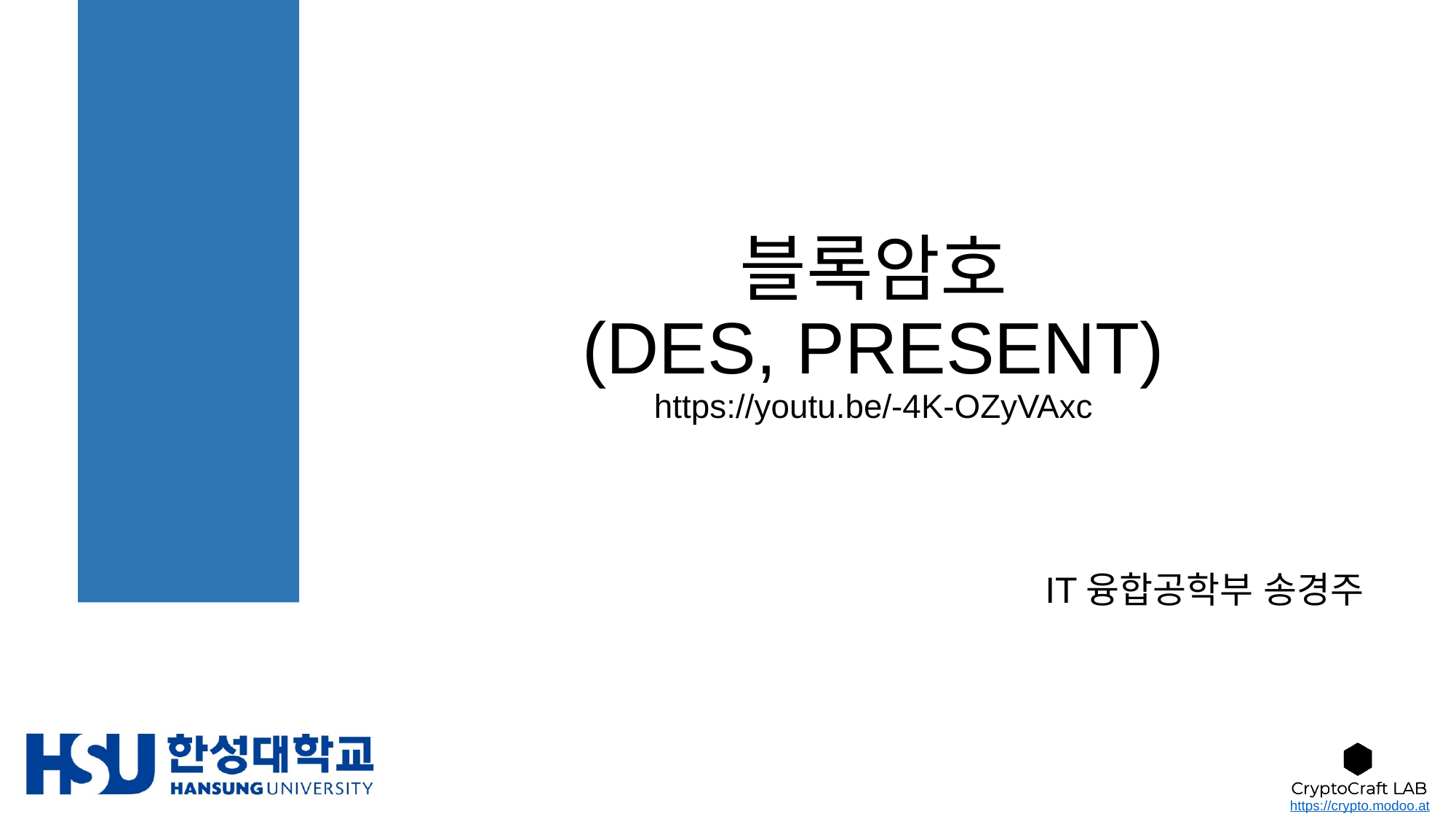

# 블록암호 (DES, PRESENT) https://youtu.be/-4K-OZyVAxc

IT융합공학부 송경주